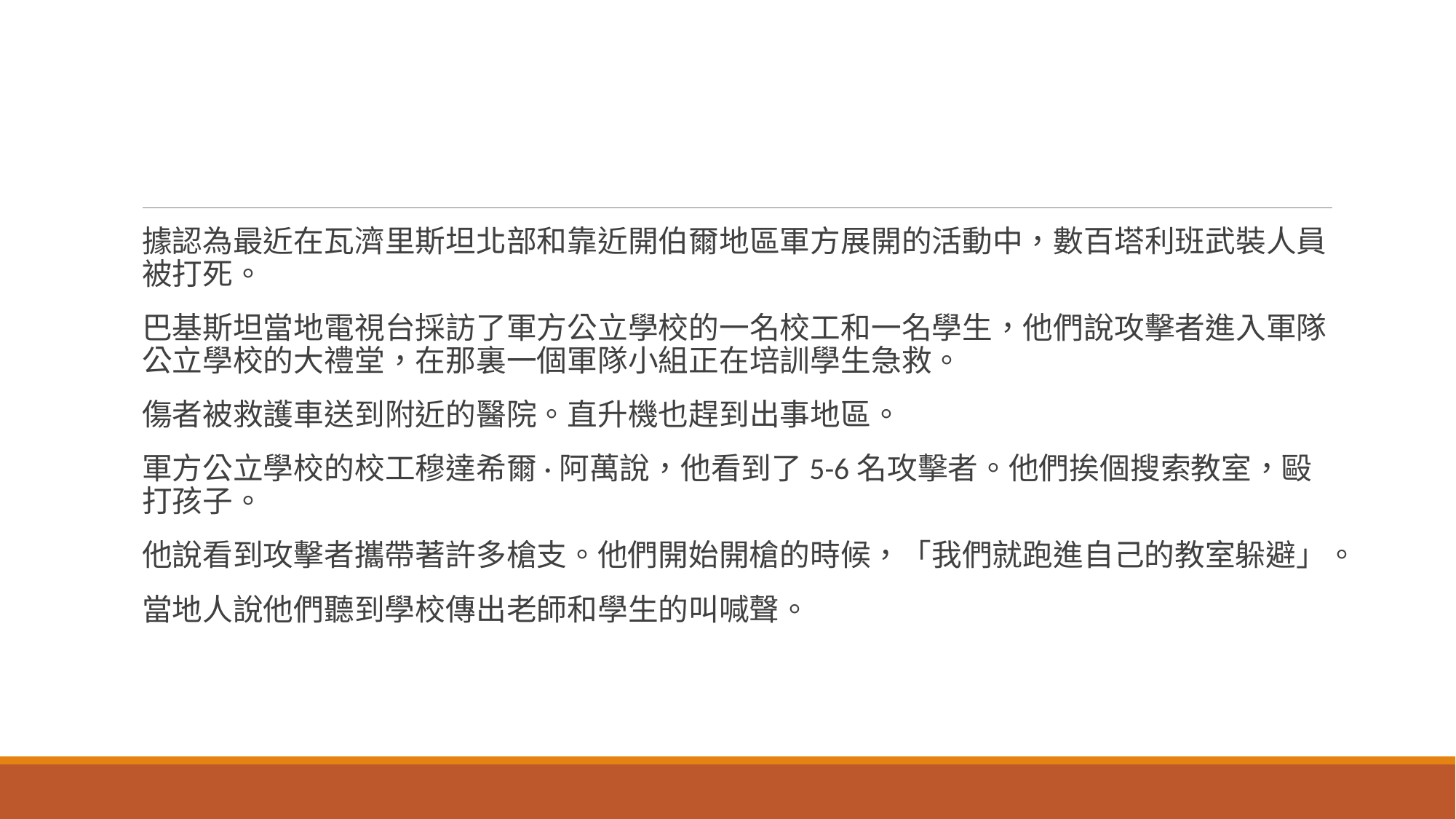

#
據認為最近在瓦濟里斯坦北部和靠近開伯爾地區軍方展開的活動中，數百塔利班武裝人員被打死。
巴基斯坦當地電視台採訪了軍方公立學校的一名校工和一名學生，他們說攻擊者進入軍隊公立學校的大禮堂，在那裏一個軍隊小組正在培訓學生急救。
傷者被救護車送到附近的醫院。直升機也趕到出事地區。
軍方公立學校的校工穆達希爾·阿萬說，他看到了5-6名攻擊者。他們挨個搜索教室，毆打孩子。
他說看到攻擊者攜帶著許多槍支。他們開始開槍的時候，「我們就跑進自己的教室躲避」。
當地人說他們聽到學校傳出老師和學生的叫喊聲。